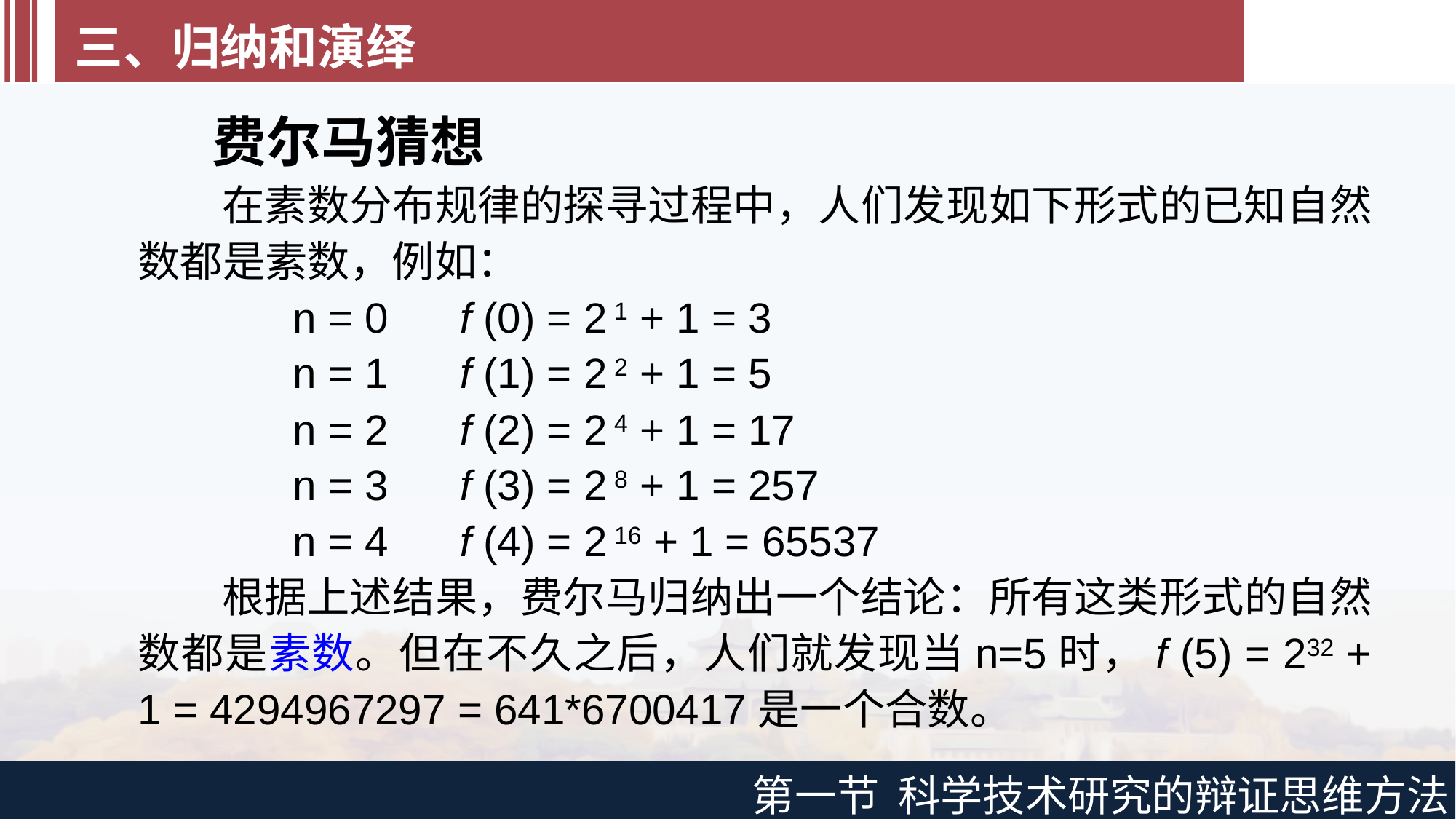

三、归纳和演绎
费尔马猜想
在素数分布规律的探寻过程中，人们发现如下形式的已知自然数都是素数，例如：
      n = 0      f (0) = 2 1 + 1 = 3
      n = 1      f (1) = 2 2 + 1 = 5
      n = 2      f (2) = 2 4 + 1 = 17
      n = 3      f (3) = 2 8 + 1 = 257
      n = 4      f (4) = 2 16 + 1 = 65537
根据上述结果，费尔马归纳出一个结论：所有这类形式的自然数都是素数。但在不久之后，人们就发现当n=5时，f (5) = 232 + 1 = 4294967297 = 641*6700417是一个合数。
第一节  科学技术研究的辩证思维方法